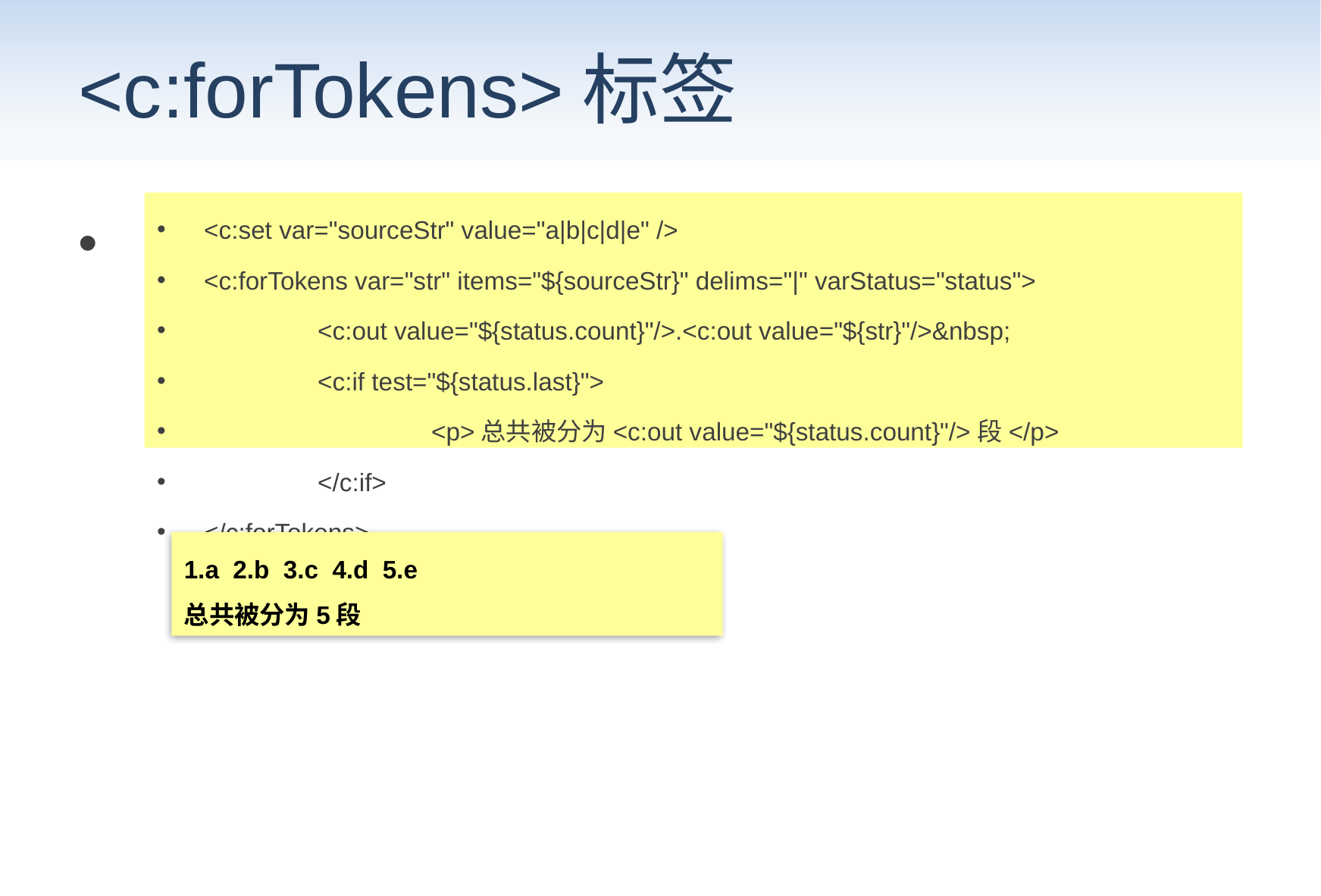

# <c:forTokens>标签
【示例】迭代

上述代码运行结果如下：

<c:set var="sourceStr" value="a|b|c|d|e" />
<c:forTokens var="str" items="${sourceStr}" delims="|" varStatus="status">
	<c:out value="${status.count}"/>.<c:out value="${str}"/>&nbsp;
	<c:if test="${status.last}">
 		<p>总共被分为<c:out value="${status.count}"/>段</p>
	</c:if>
</c:forTokens>
1.a  2.b  3.c  4.d  5.e
总共被分为5段